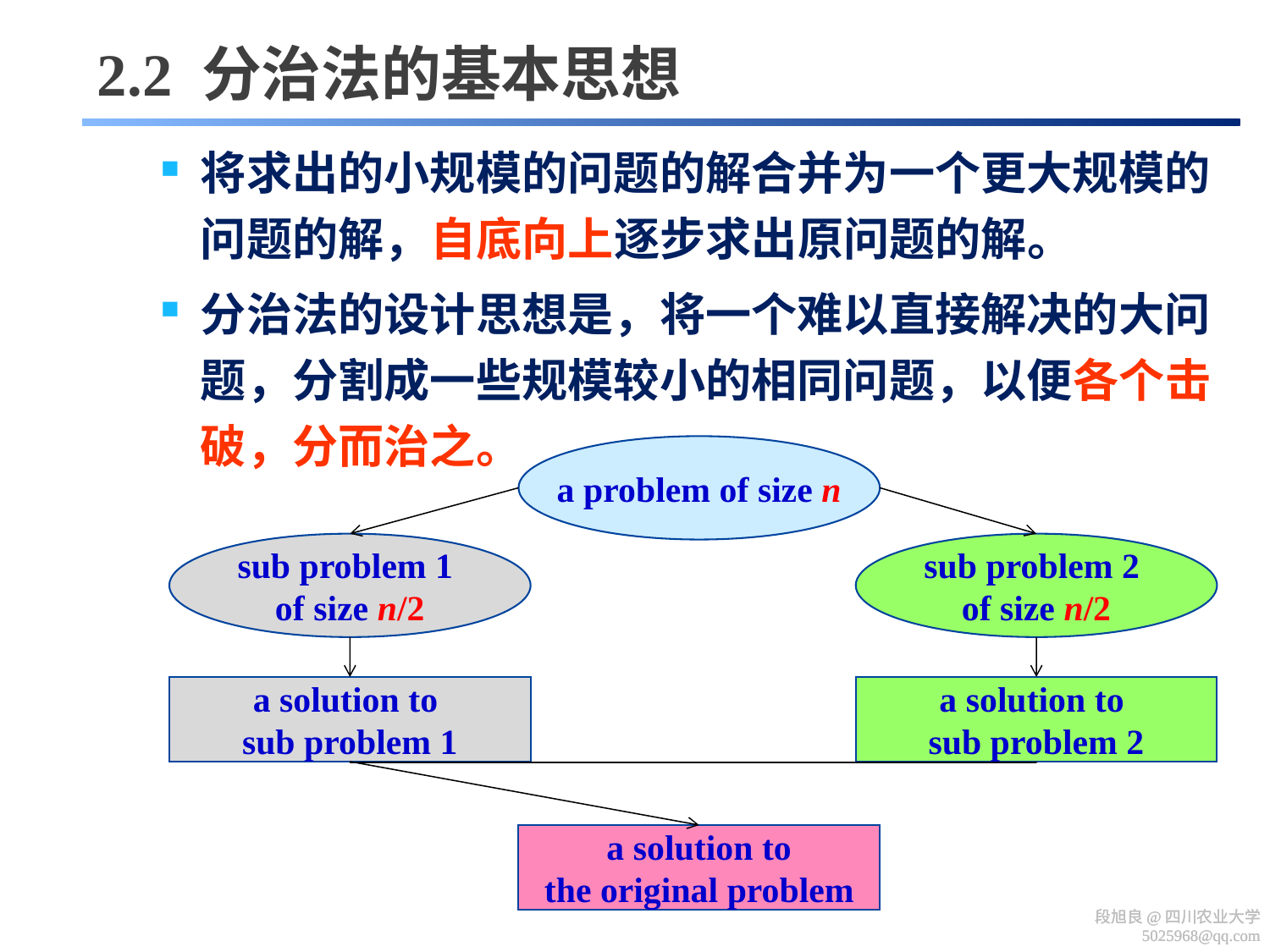

# 2.2 分治法的基本思想
将求出的小规模的问题的解合并为一个更大规模的问题的解，自底向上逐步求出原问题的解。
分治法的设计思想是，将一个难以直接解决的大问题，分割成一些规模较小的相同问题，以便各个击破，分而治之。
a problem of size n
sub problem 1
of size n/2
sub problem 2
of size n/2
a solution to
sub problem 1
a solution to
sub problem 2
a solution to
the original problem